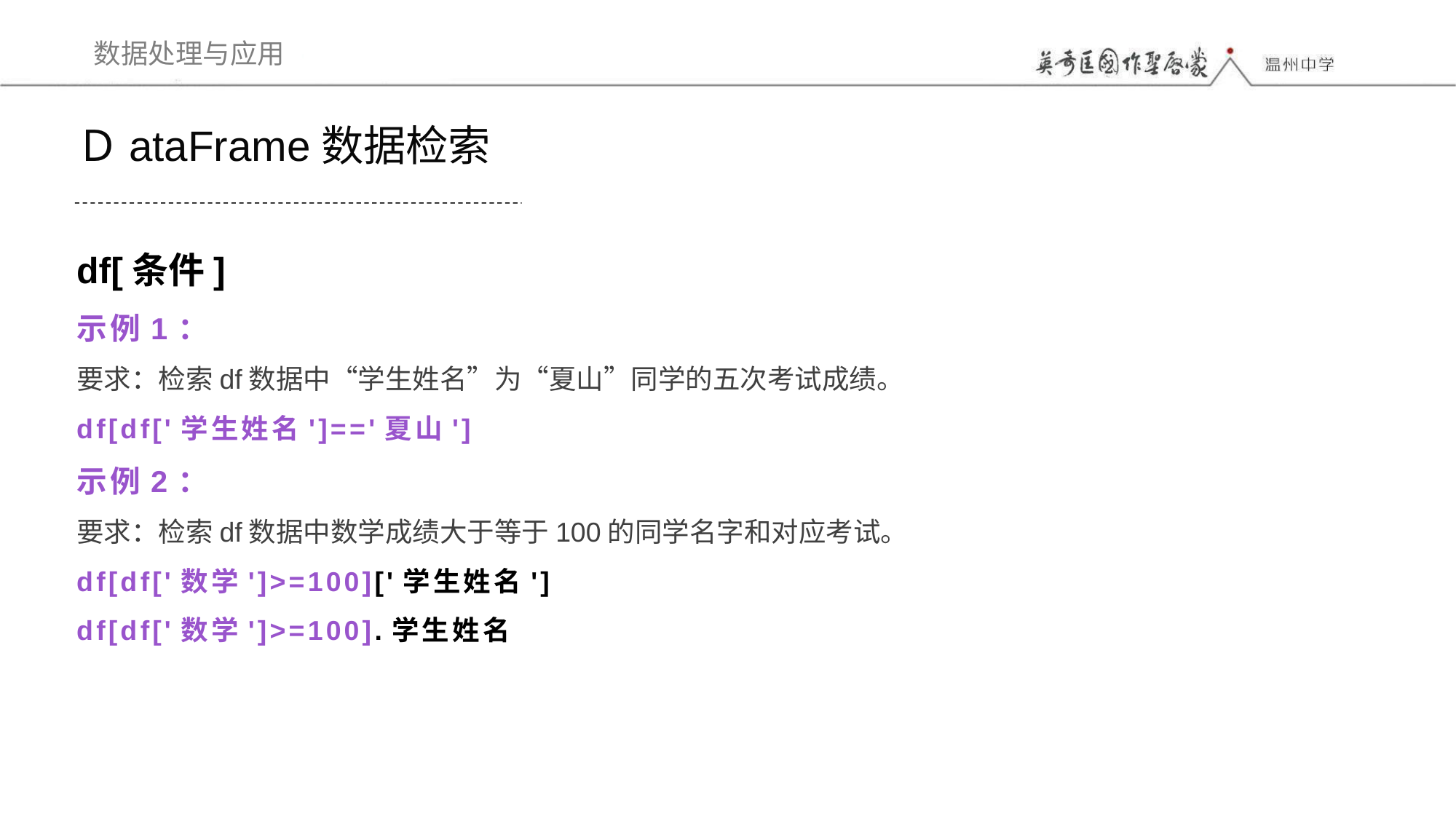

# ＤataFrame数据检索
df[条件]
示例1：
要求：检索df数据中“学生姓名”为“夏山”同学的五次考试成绩。
df[df['学生姓名']=='夏山']
示例2：
要求：检索df数据中数学成绩大于等于100的同学名字和对应考试。
df[df['数学']>=100]['学生姓名']
df[df['数学']>=100].学生姓名